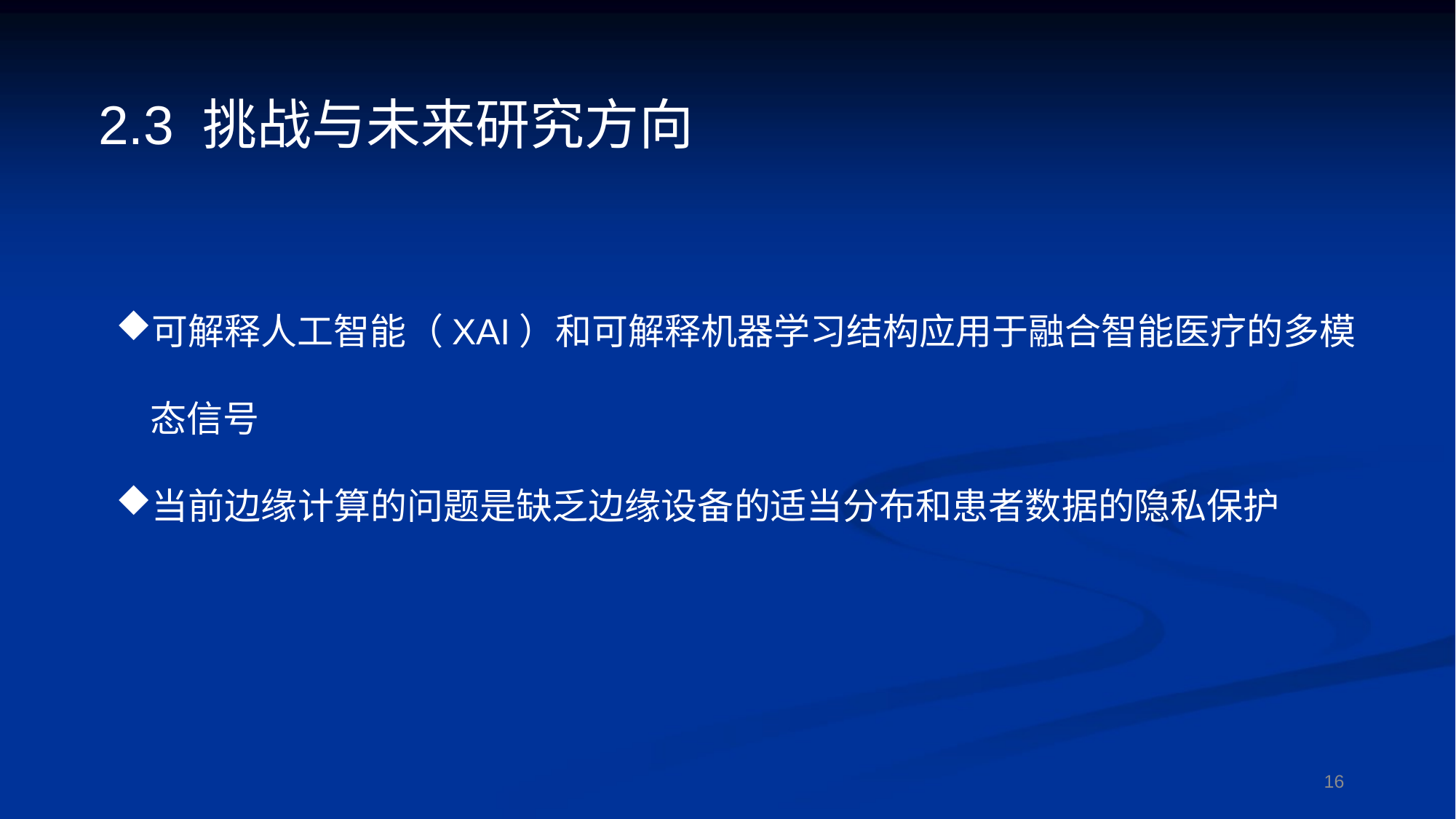

2.3 挑战与未来研究方向
可解释人工智能（XAI）和可解释机器学习结构应用于融合智能医疗的多模态信号
当前边缘计算的问题是缺乏边缘设备的适当分布和患者数据的隐私保护
16